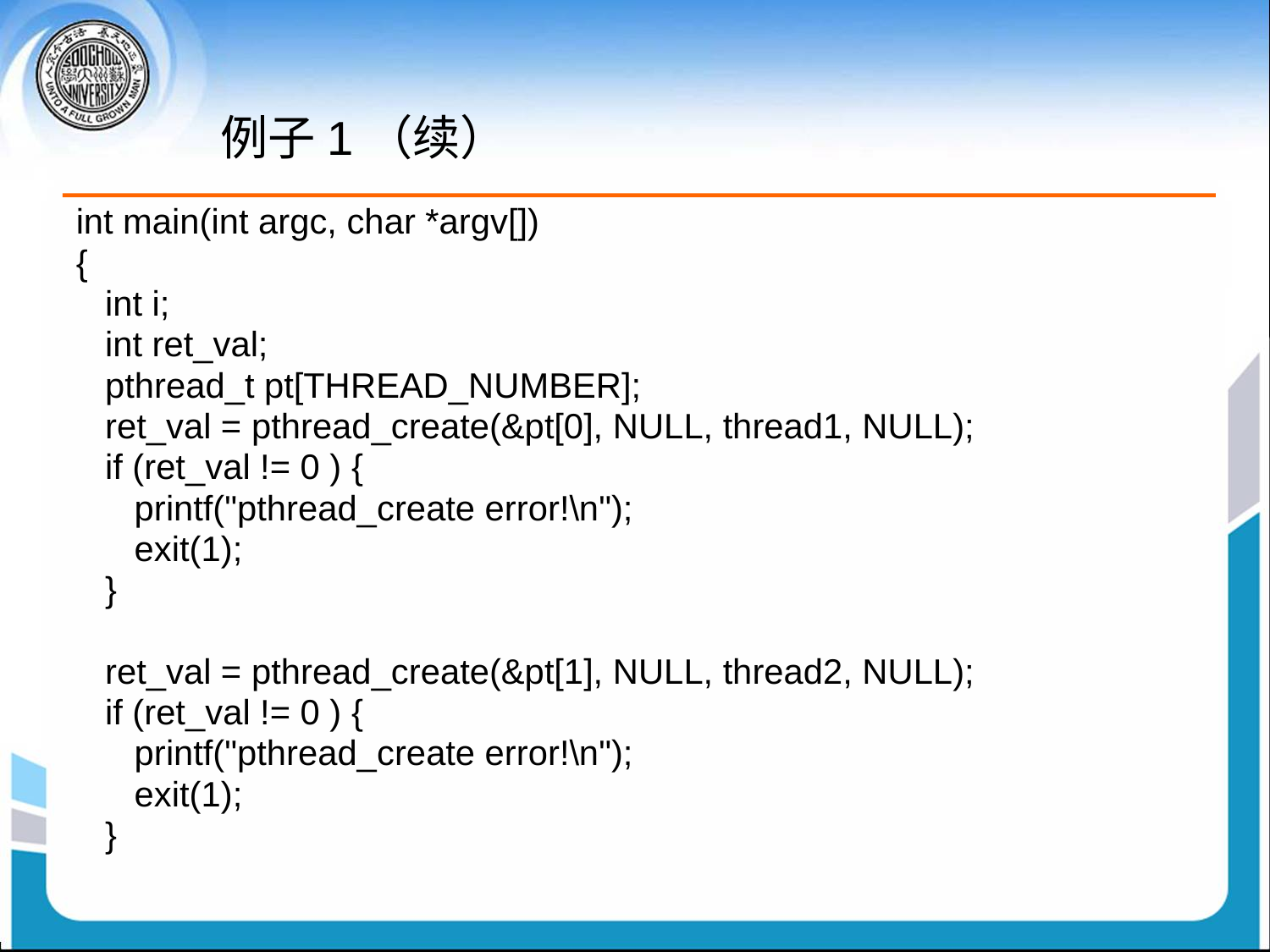

# 例子1（续）
int main(int argc, char *argv[])
{
   int i;
   int ret_val;
   pthread_t pt[THREAD_NUMBER];
   ret_val = pthread_create(&pt[0], NULL, thread1, NULL);
   if (ret_val != 0 ) {
      printf("pthread_create error!\n");
      exit(1);
   }

   ret_val = pthread_create(&pt[1], NULL, thread2, NULL);
   if (ret_val != 0 ) {
      printf("pthread_create error!\n");
      exit(1);
   }